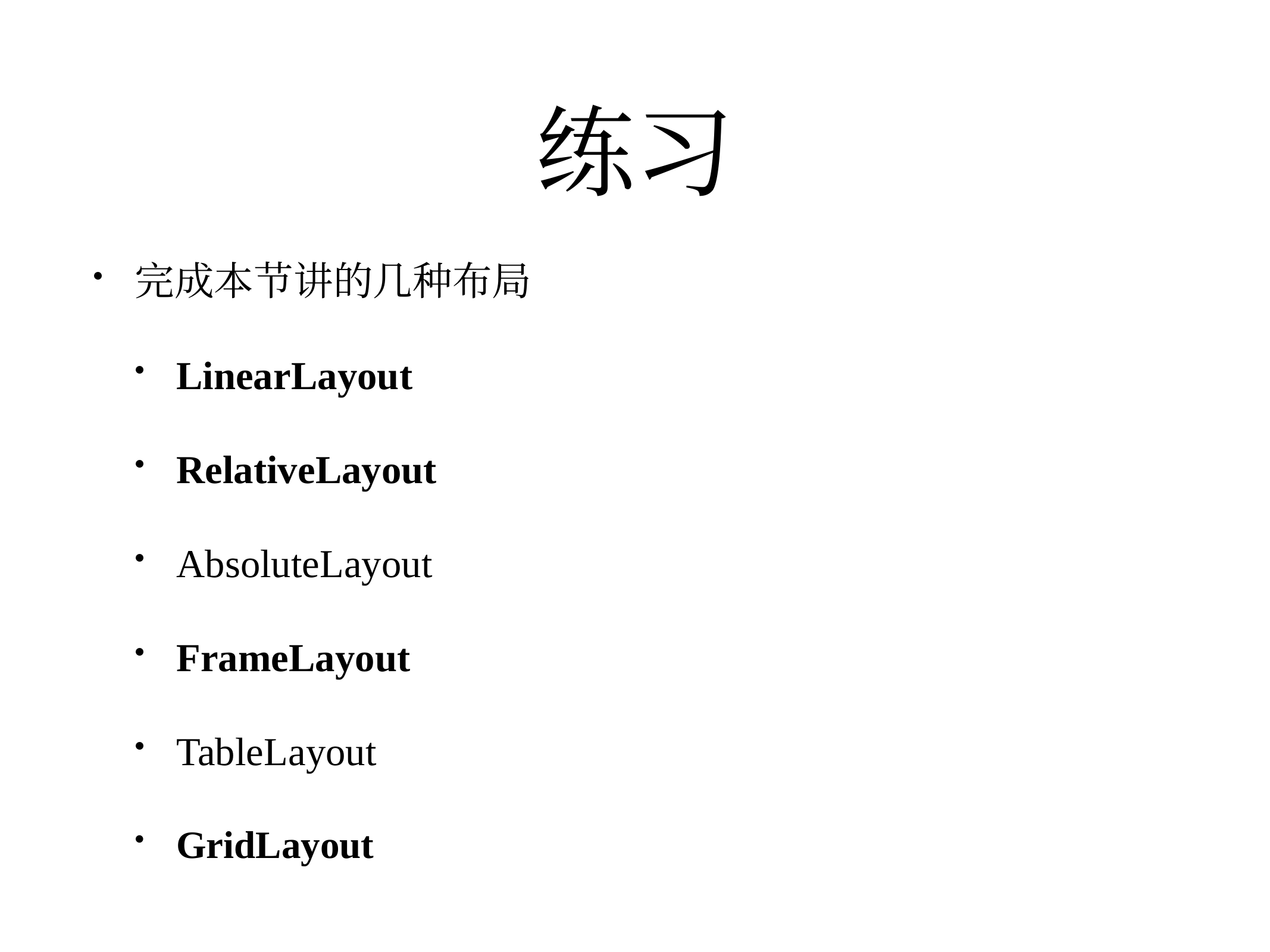

# 练习
完成本节讲的几种布局
LinearLayout
RelativeLayout
AbsoluteLayout
FrameLayout
TableLayout
GridLayout